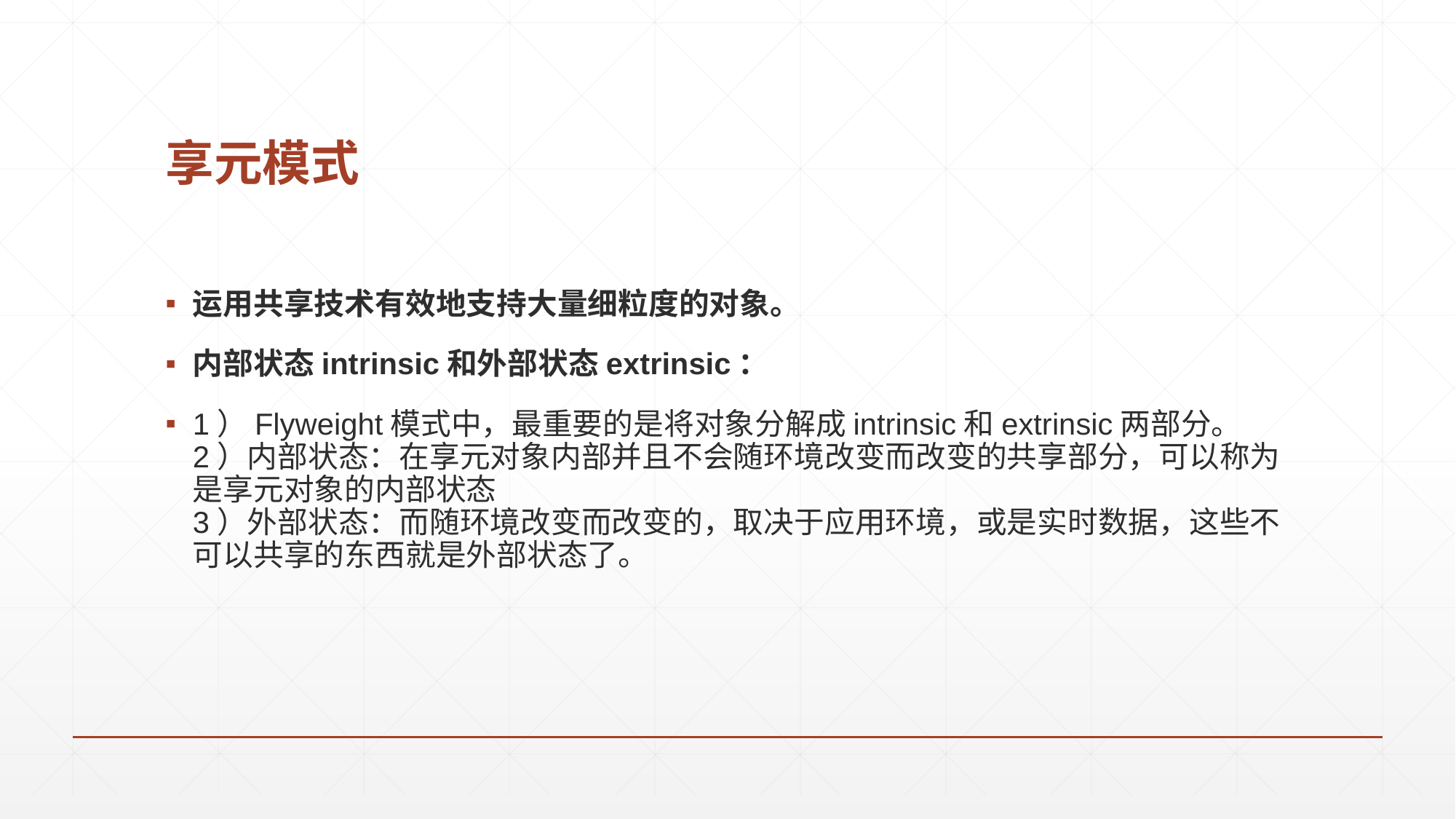

# 享元模式
运用共享技术有效地支持大量细粒度的对象。
内部状态intrinsic和外部状态extrinsic：
1）Flyweight模式中，最重要的是将对象分解成intrinsic和extrinsic两部分。
2）内部状态：在享元对象内部并且不会随环境改变而改变的共享部分，可以称为是享元对象的内部状态
3）外部状态：而随环境改变而改变的，取决于应用环境，或是实时数据，这些不可以共享的东西就是外部状态了。